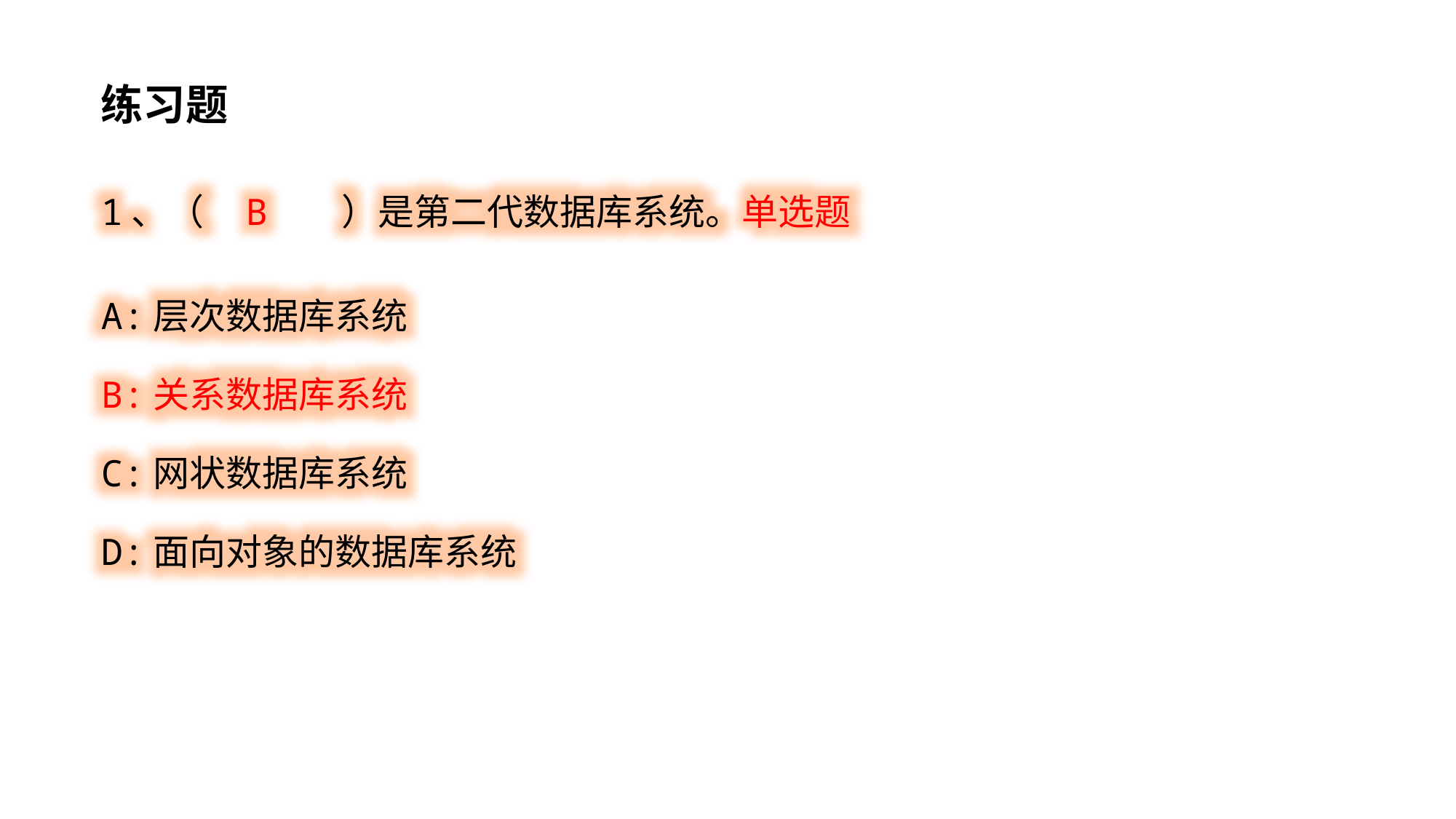

练习题
1、（    B   ）是第二代数据库系统。单选题

A:层次数据库系统

B:关系数据库系统

C:网状数据库系统

D:面向对象的数据库系统